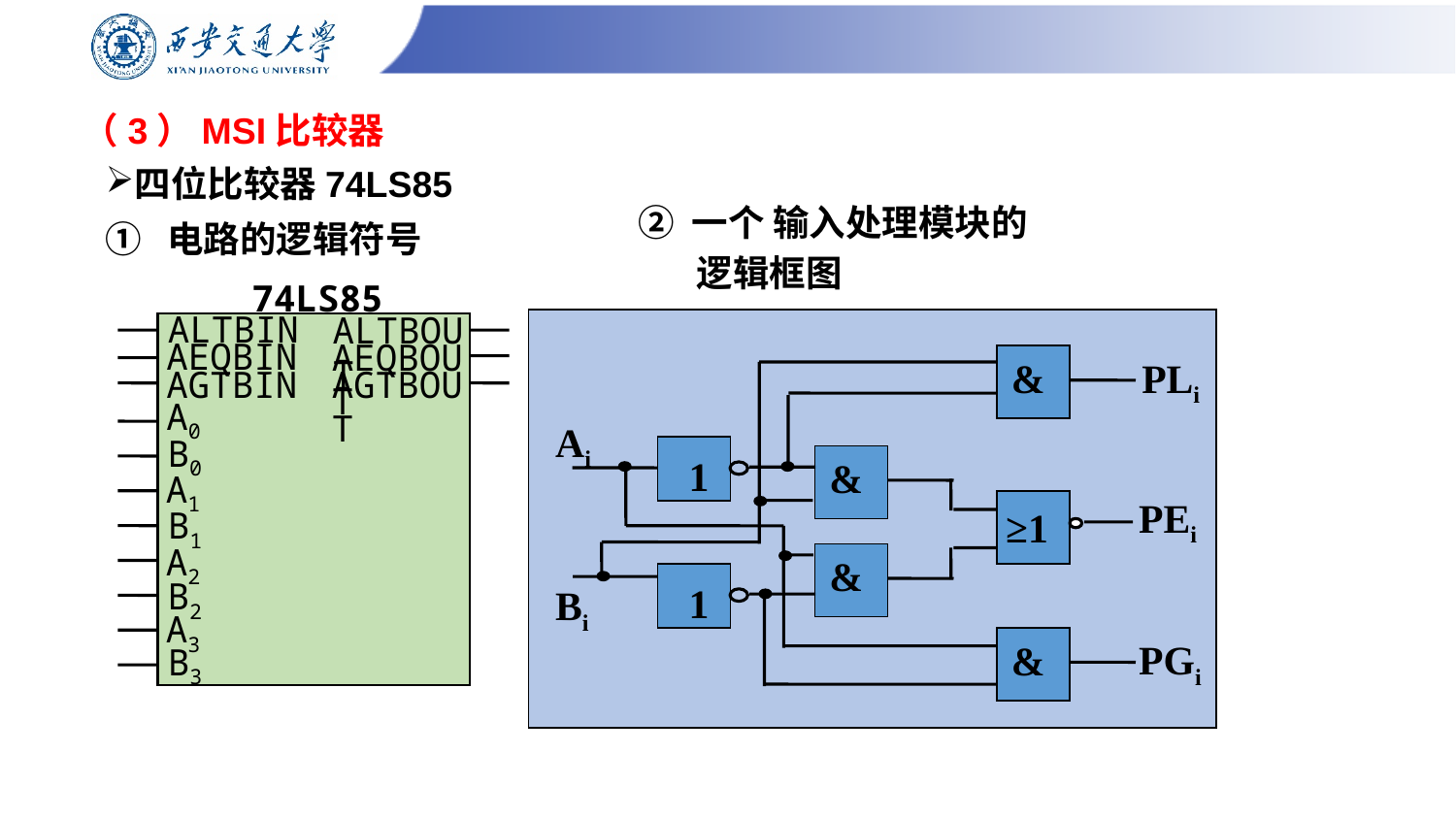

# （3）MSI比较器
四位比较器74LS85
①  电路的逻辑符号
② 一个 输入处理模块的
      逻辑框图
74LS85
ALTBIN
ALTBOUT

AEQBIN
AEQBOUT

AGTBIN
AGTBOUT

A0

B0

A1

B1

A2

B2

A3

B3

PLi

&

Ai

1

&

PEi

≥1

&

1

Bi

PGi

&